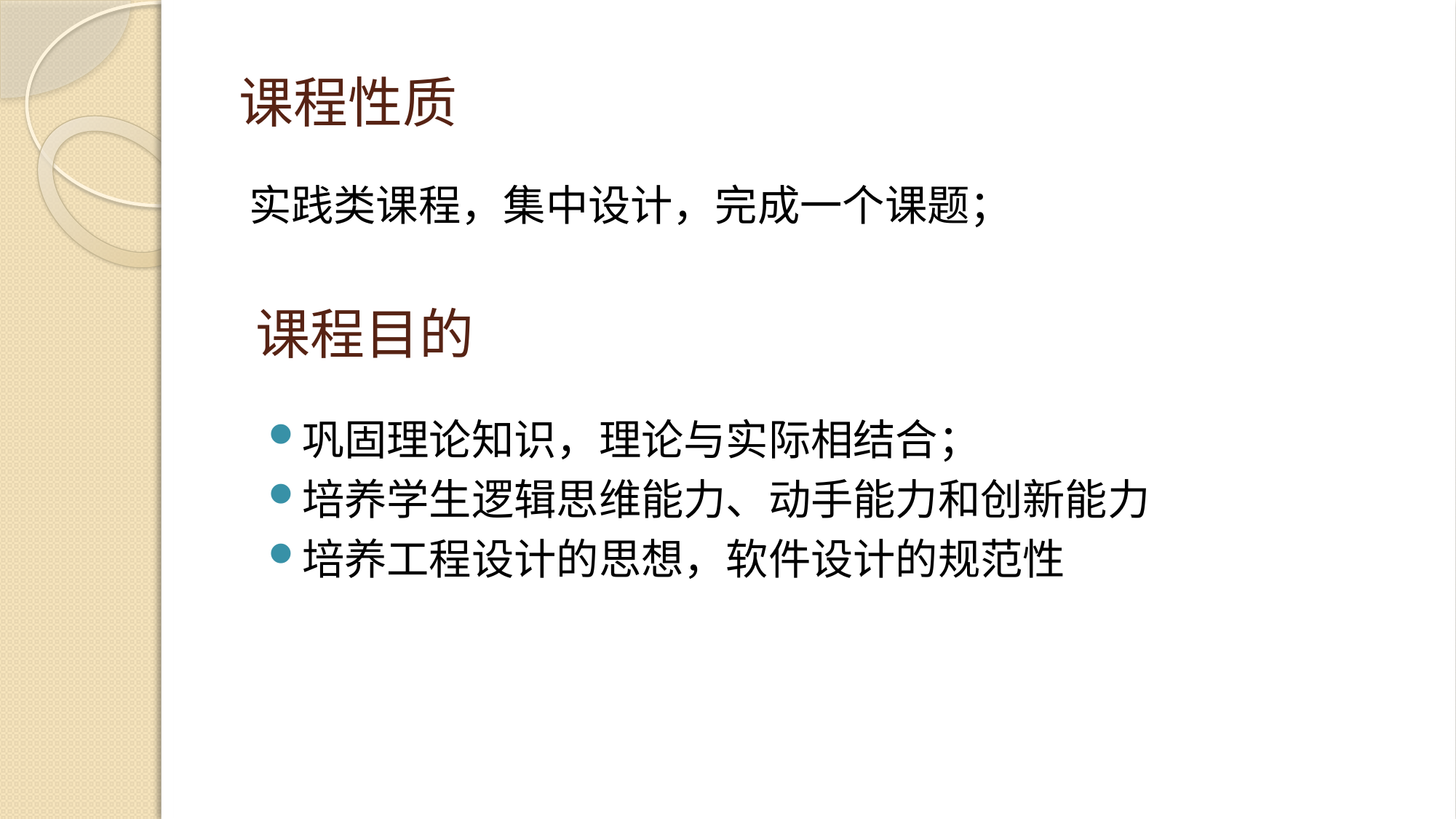

# 课程性质
实践类课程，集中设计，完成一个课题；
课程目的
巩固理论知识，理论与实际相结合；
培养学生逻辑思维能力、动手能力和创新能力
培养工程设计的思想，软件设计的规范性